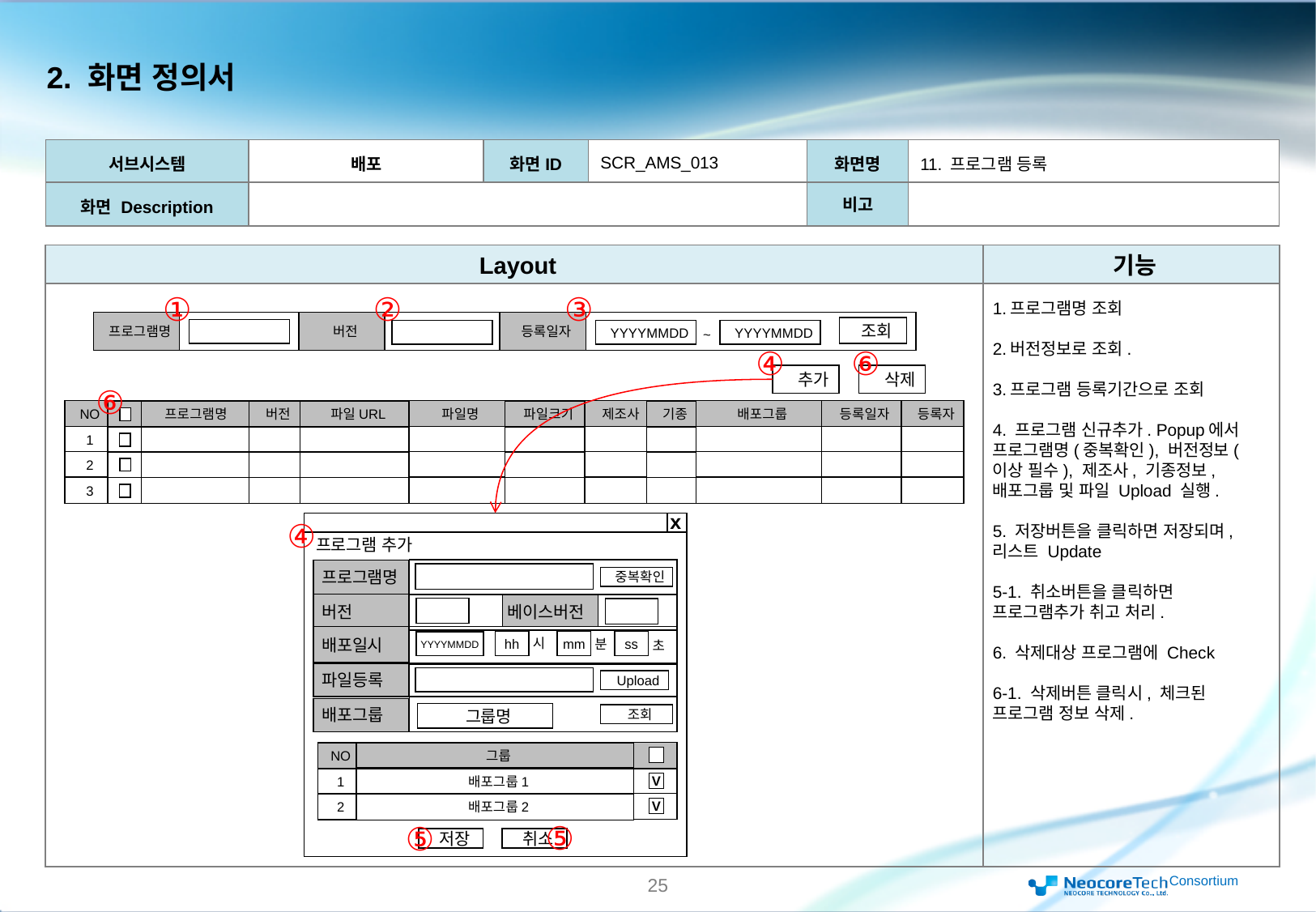

2. 화면 정의서
| 서브시스템 | 배포 | 화면ID | SCR\_AMS\_013 | 화면명 | 11. 프로그램 등록 |
| --- | --- | --- | --- | --- | --- |
| 화면 Description |  |  |  | 비고 |  |
Layout
기능
①
1.프로그램명 조회
2.버전정보로 조회.

3.프로그램 등록기간으로 조회

4. 프로그램 신규추가. Popup에서 프로그램명(중복확인), 버전정보(이상 필수), 제조사, 기종정보, 배포그룹 및 파일 Upload 실행.

5. 저장버튼을 클릭하면 저장되며, 리스트 Update

5-1. 취소버튼을 클릭하면 프로그램추가 취고 처리.

6. 삭제대상 프로그램에 Check

6-1. 삭제버튼 클릭시, 체크된 프로그램 정보 삭제.

②
③

프로그램명
버전
등록일자
조회

YYYYMMDD
~
YYYYMMDD
④
⑥
 추가
 삭제
⑥
NO
파일명
제조사
배포그룹
등록일자
등록자

프로그램명
버전
파일URL
파일크기
기종

1

2

3

x
④

프로그램 추가

프로그램명

중복확인

베이스버전
버전

배포일시
시
분
hh
mm
ss
초
YYYYMMDD
파일등록

Upload

배포그룹

그룹명
조회

NO
그룹

1
배포그룹1
V

배포그룹2
2
V
⑤
⑤
취소
저장